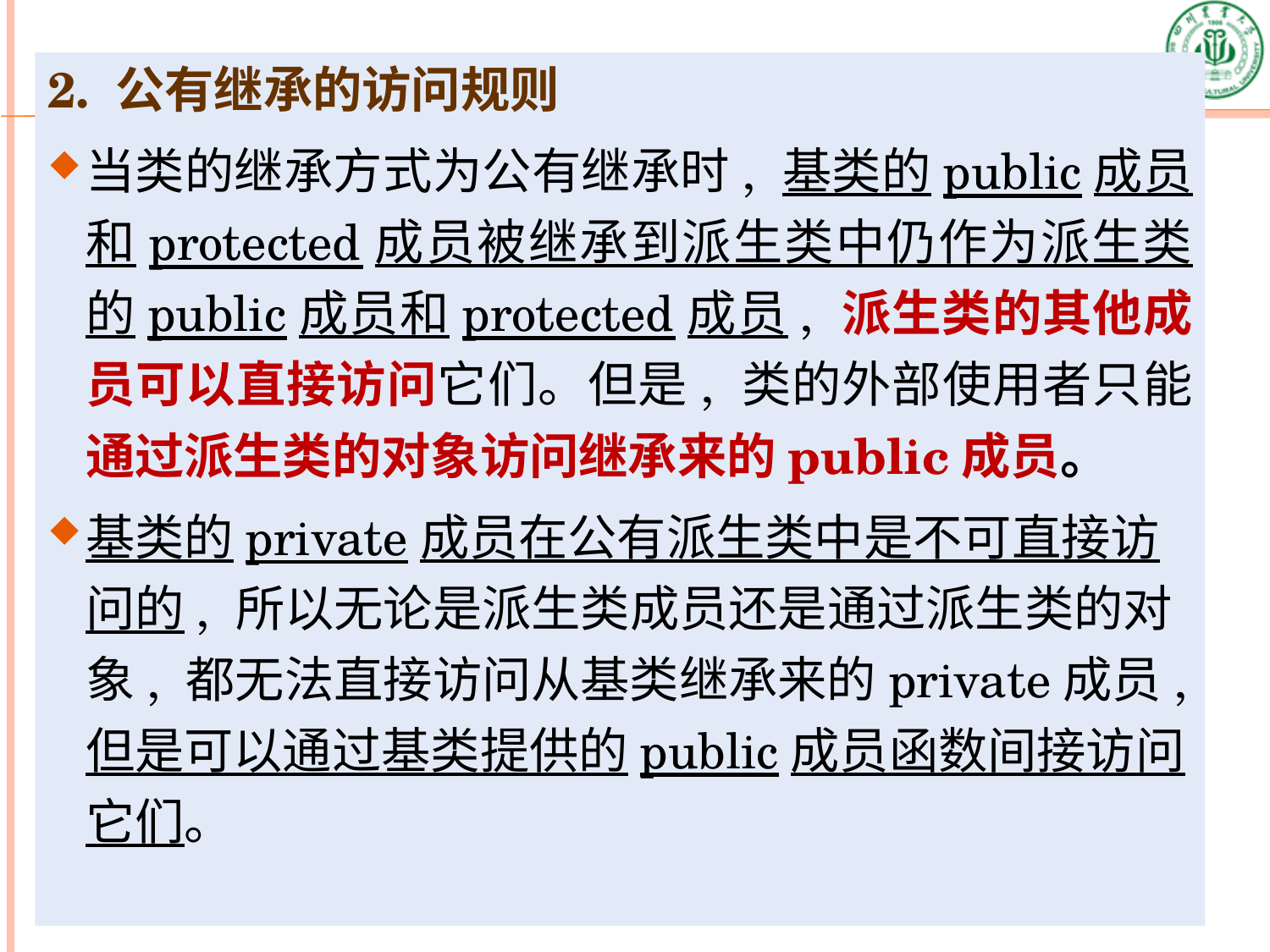

2. 公有继承的访问规则
当类的继承方式为公有继承时, 基类的public成员和protected成员被继承到派生类中仍作为派生类的public成员和protected成员, 派生类的其他成员可以直接访问它们。但是, 类的外部使用者只能通过派生类的对象访问继承来的public成员。
基类的private成员在公有派生类中是不可直接访问的, 所以无论是派生类成员还是通过派生类的对象, 都无法直接访问从基类继承来的private成员, 但是可以通过基类提供的public成员函数间接访问它们。